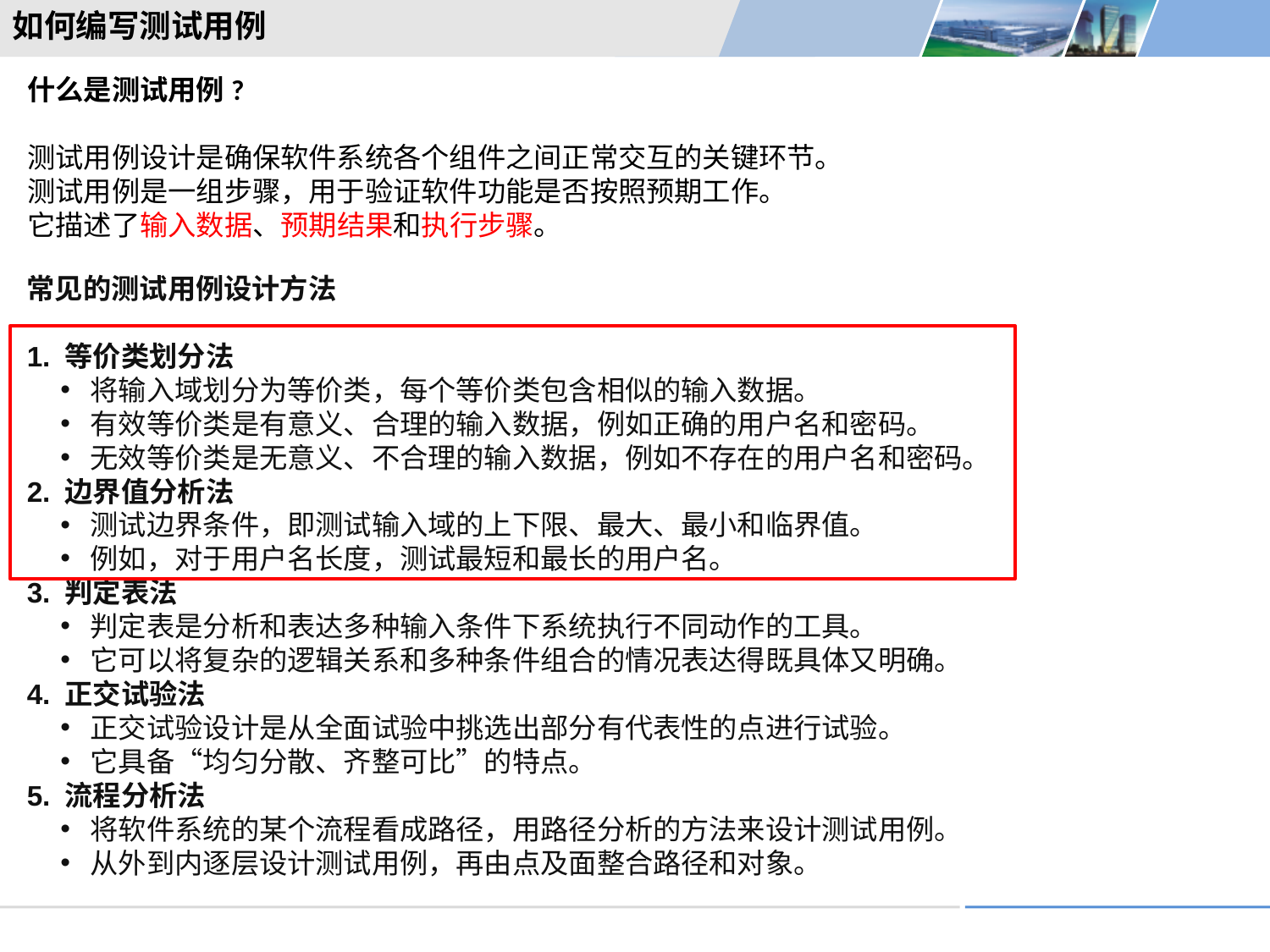

如何编写测试用例
什么是测试用例?

测试用例设计是确保软件系统各个组件之间正常交互的关键环节。
测试用例是一组步骤，用于验证软件功能是否按照预期工作。
它描述了输入数据、预期结果和执行步骤。
常见的测试用例设计方法

1. 等价类划分法
将输入域划分为等价类，每个等价类包含相似的输入数据。
有效等价类是有意义、合理的输入数据，例如正确的用户名和密码。
无效等价类是无意义、不合理的输入数据，例如不存在的用户名和密码。
2. 边界值分析法
测试边界条件，即测试输入域的上下限、最大、最小和临界值。
例如，对于用户名长度，测试最短和最长的用户名。
3. 判定表法
判定表是分析和表达多种输入条件下系统执行不同动作的工具。
它可以将复杂的逻辑关系和多种条件组合的情况表达得既具体又明确。
4. 正交试验法
正交试验设计是从全面试验中挑选出部分有代表性的点进行试验。
它具备“均匀分散、齐整可比”的特点。
5. 流程分析法
将软件系统的某个流程看成路径，用路径分析的方法来设计测试用例。
从外到内逐层设计测试用例，再由点及面整合路径和对象。